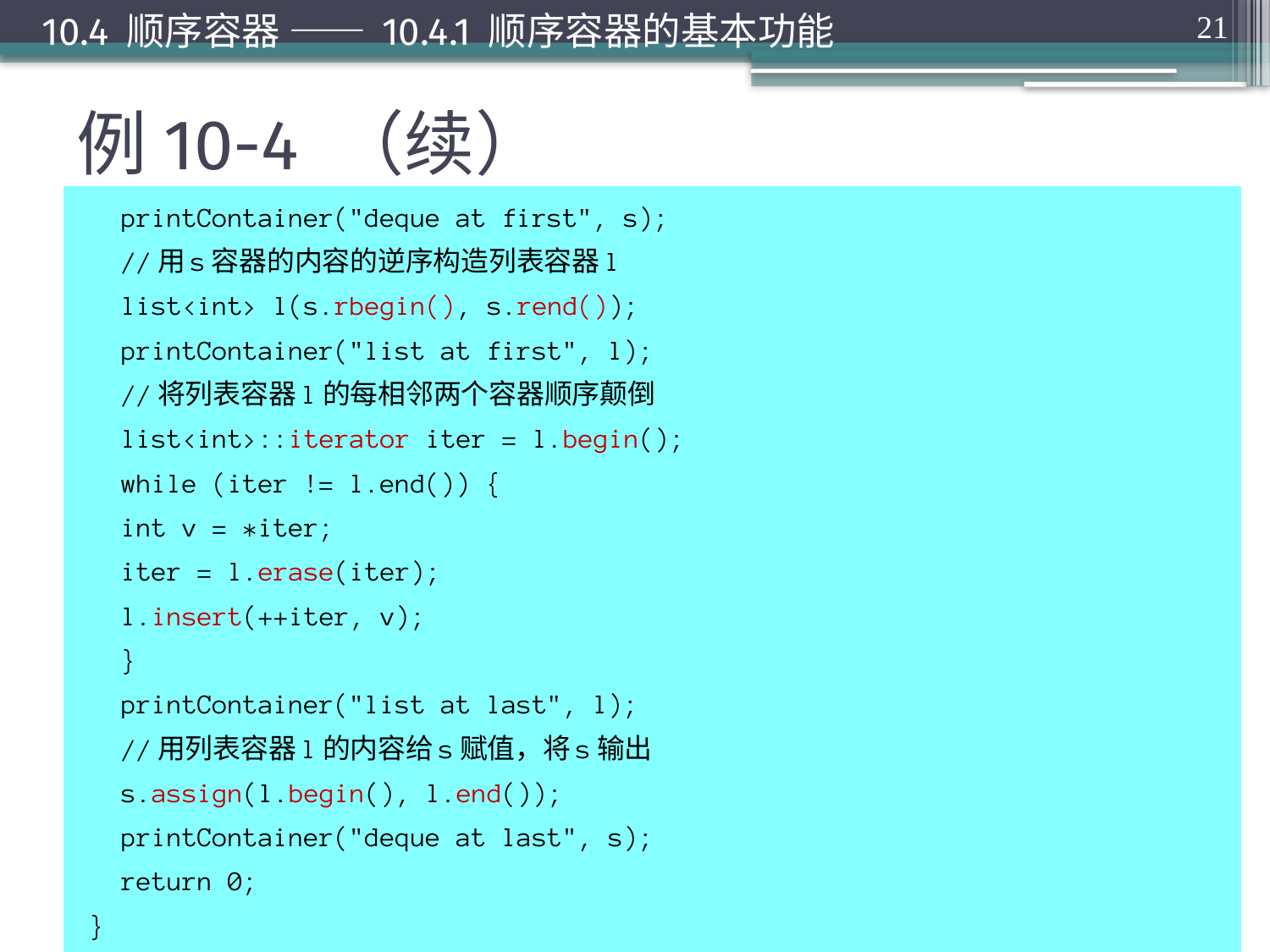

10.4 顺序容器 —— 10.4.1 顺序容器的基本功能
21
# 例10-4 （续）
	printContainer("deque at first", s);
	//用s容器的内容的逆序构造列表容器l
	list<int> l(s.rbegin(), s.rend());
	printContainer("list at first", l);
	//将列表容器l的每相邻两个容器顺序颠倒
	list<int>::iterator iter = l.begin();
	while (iter != l.end()) {
		int v = *iter;
		iter = l.erase(iter);
		l.insert(++iter, v);
	}
	printContainer("list at last", l);
	//用列表容器l的内容给s赋值，将s输出
	s.assign(l.begin(), l.end());
	printContainer("deque at last", s);
	return 0;
}